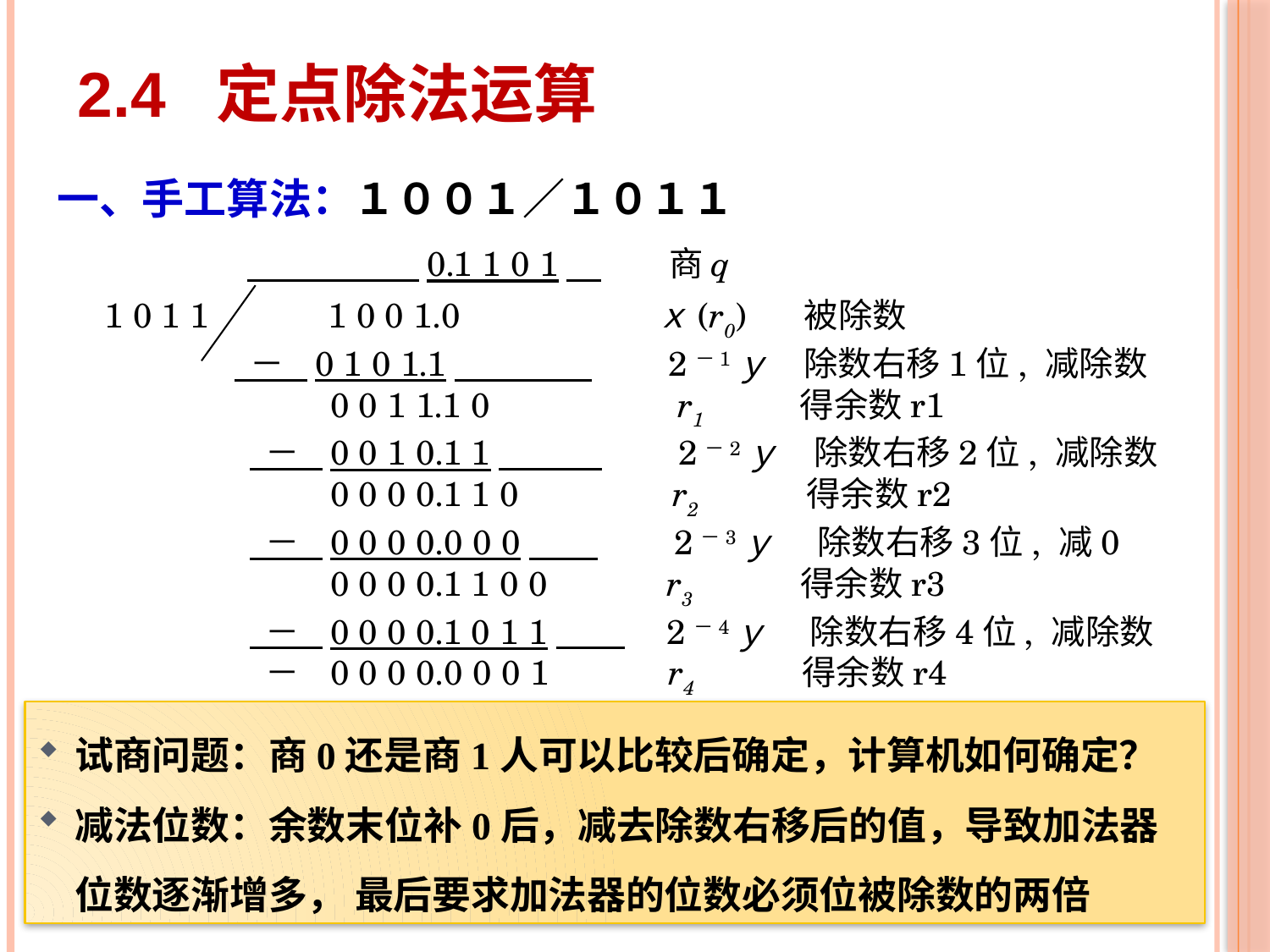

# 2.4  定点除法运算
一、手工算法：１００１／１０１１
　　　　　　　　　　0.1 1 0 1　　　商q
   1 0 1 1　         1 0 0 1.0　　　　　  ｘ(r0)　  被除数
　　         －   0 1 0 1.1　　　　　　2－1ｙ　除数右移1位, 减除数
　　　　　     0 0 1 1.1 0　　　　　r1　　   得余数r1
　　　　  －   0 0 1 0.1 1　　　　　2－2ｙ　除数右移2位, 减除数
　　　　　     0 0 0 0.1 1 0　　　　r2　　　得余数r2
　　　　  －   0 0 0 0.0 0 0　　　　2－3ｙ　 除数右移3位, 减0
　　　　　     0 0 0 0.1 1 0 0　　　r3　　　得余数r3
　　　　  －   0 0 0 0.1 0 1 1　　　2－4ｙ　 除数右移4位, 减除数
　　　　  －   0 0 0 0.0 0 0 1　　　r4　　　得余数r4

试商问题：商0还是商1人可以比较后确定，计算机如何确定？
减法位数：余数末位补0后，减去除数右移后的值，导致加法器位数逐渐增多， 最后要求加法器的位数必须位被除数的两倍
21